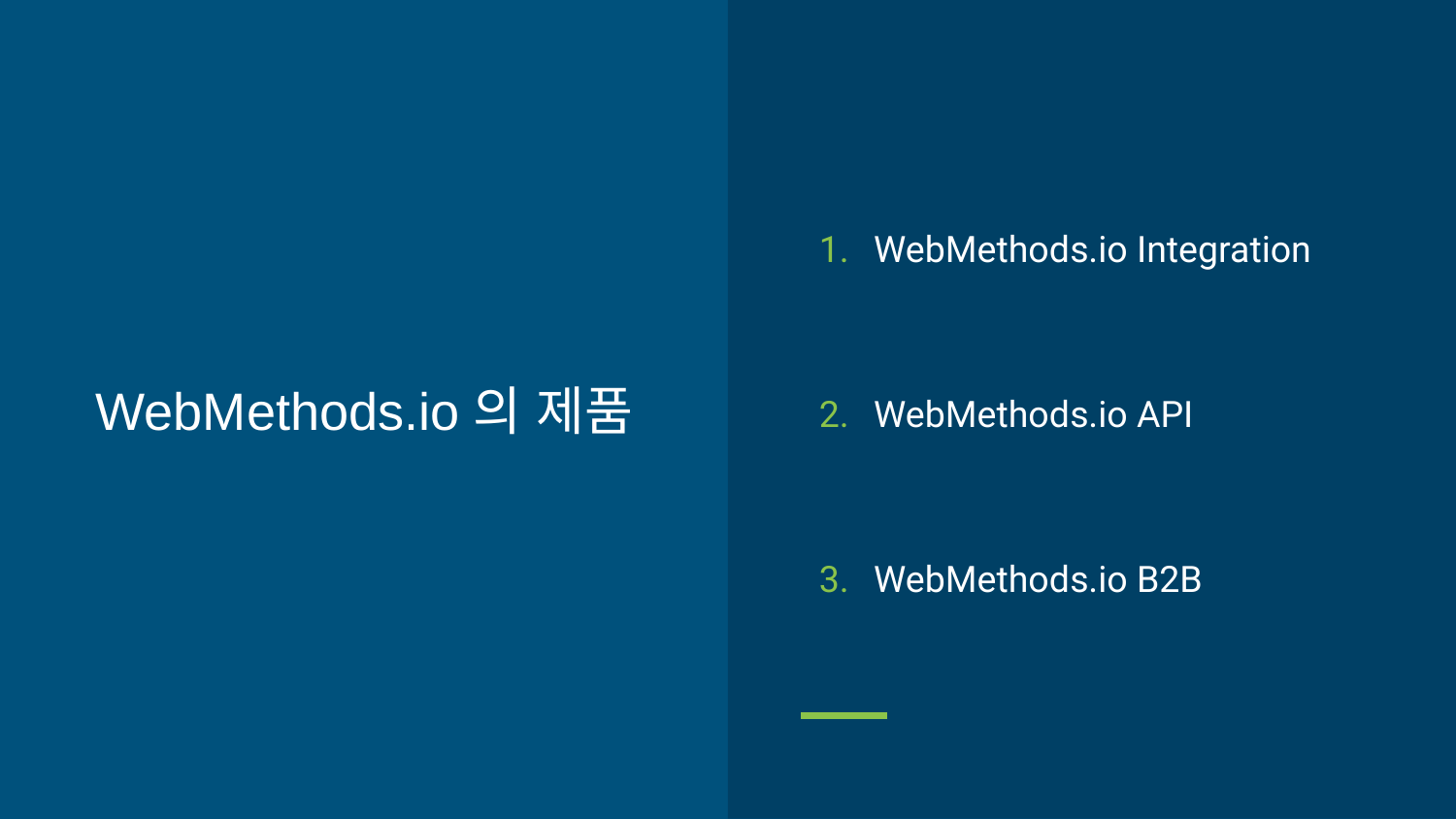

WebMethods.io Integration

WebMethods.io API

WebMethods.io B2B
# WebMethods.io의 제품